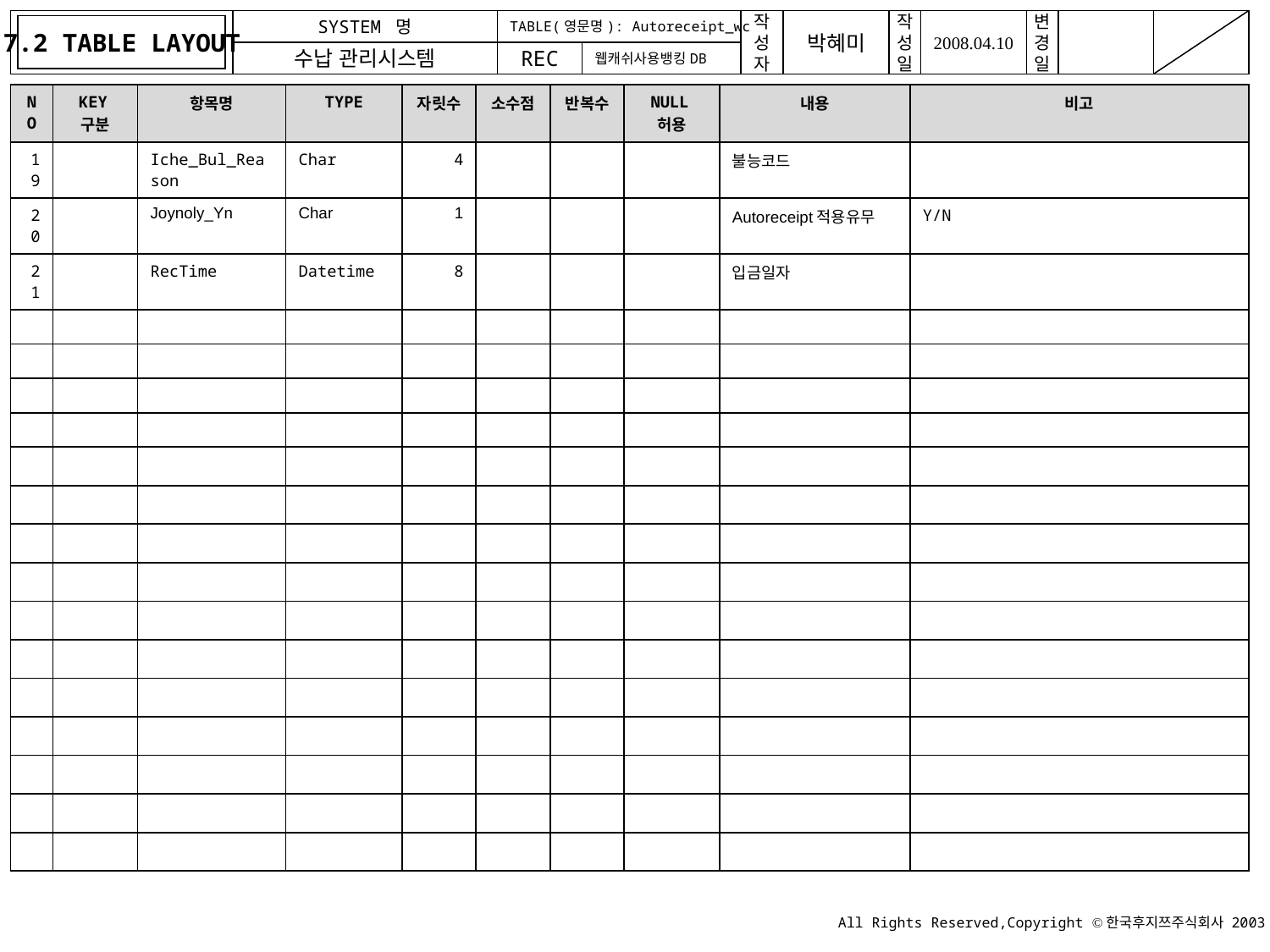

7.2 TABLE LAYOUT
TABLE(영문명): Autoreceipt_wc
웹캐쉬사용뱅킹DB
| NO | KEY구분 | 항목명 | TYPE | 자릿수 | 소수점 | 반복수 | NULL허용 | 내용 | 비고 |
| --- | --- | --- | --- | --- | --- | --- | --- | --- | --- |
| 19 |  | Iche\_Bul\_Reason | Char | 4 |  |  |  | 불능코드 |  |
| 20 |  | Joynoly\_Yn | Char | 1 |  |  |  | Autoreceipt적용유무 | Y/N |
| 21 |  | RecTime | Datetime | 8 |  |  |  | 입금일자 |  |
|  |  |  |  |  |  |  |  |  |  |
|  |  |  |  |  |  |  |  |  |  |
|  |  |  |  |  |  |  |  |  |  |
|  |  |  |  |  |  |  |  |  |  |
|  |  |  |  |  |  |  |  |  |  |
|  |  |  |  |  |  |  |  |  |  |
|  |  |  |  |  |  |  |  |  |  |
|  |  |  |  |  |  |  |  |  |  |
|  |  |  |  |  |  |  |  |  |  |
|  |  |  |  |  |  |  |  |  |  |
|  |  |  |  |  |  |  |  |  |  |
|  |  |  |  |  |  |  |  |  |  |
|  |  |  |  |  |  |  |  |  |  |
|  |  |  |  |  |  |  |  |  |  |
|  |  |  |  |  |  |  |  |  |  |